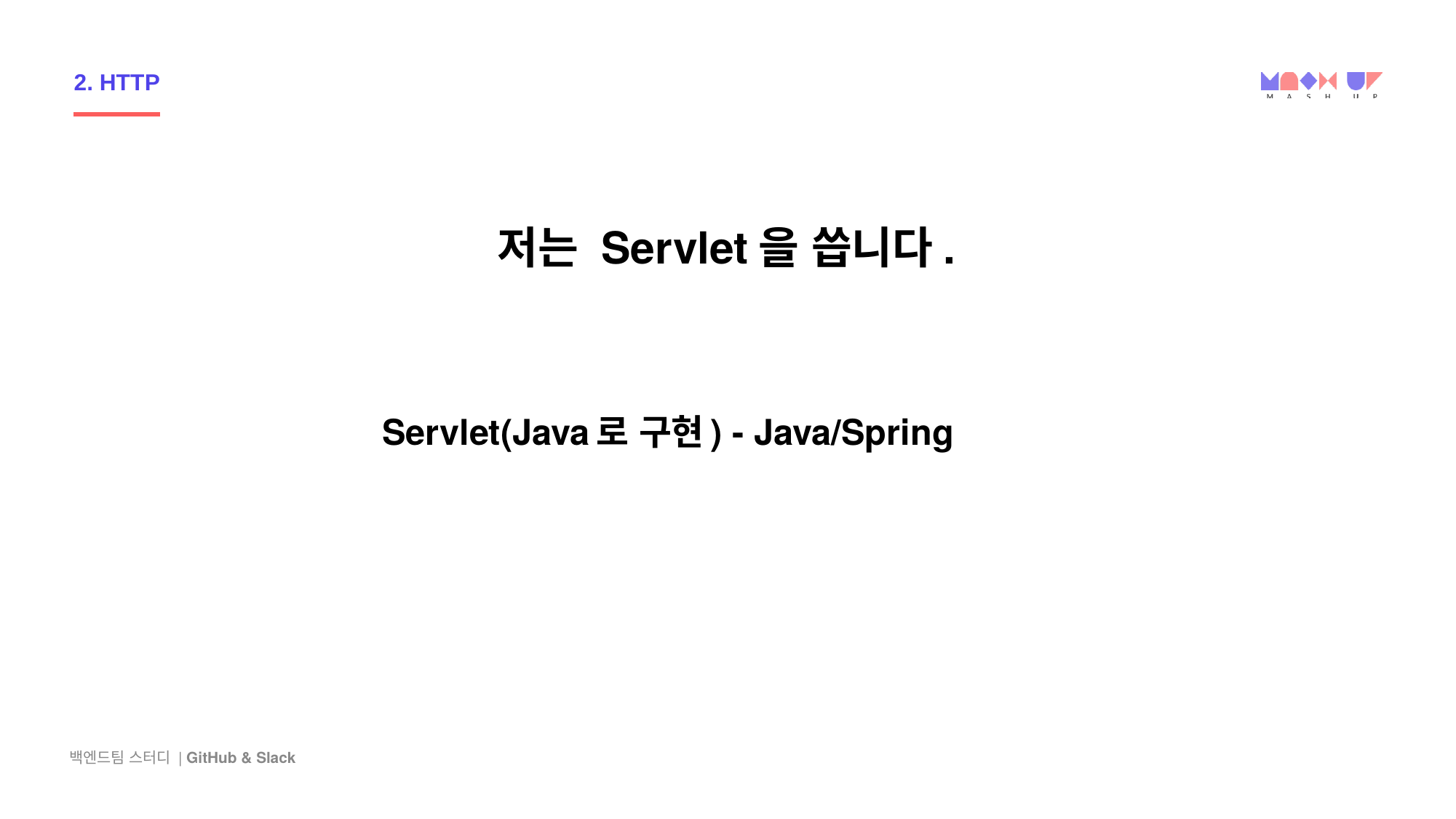

# 2. HTTP
저는 Servlet을 씁니다.
Servlet(Java로 구현) - Java/Spring
28